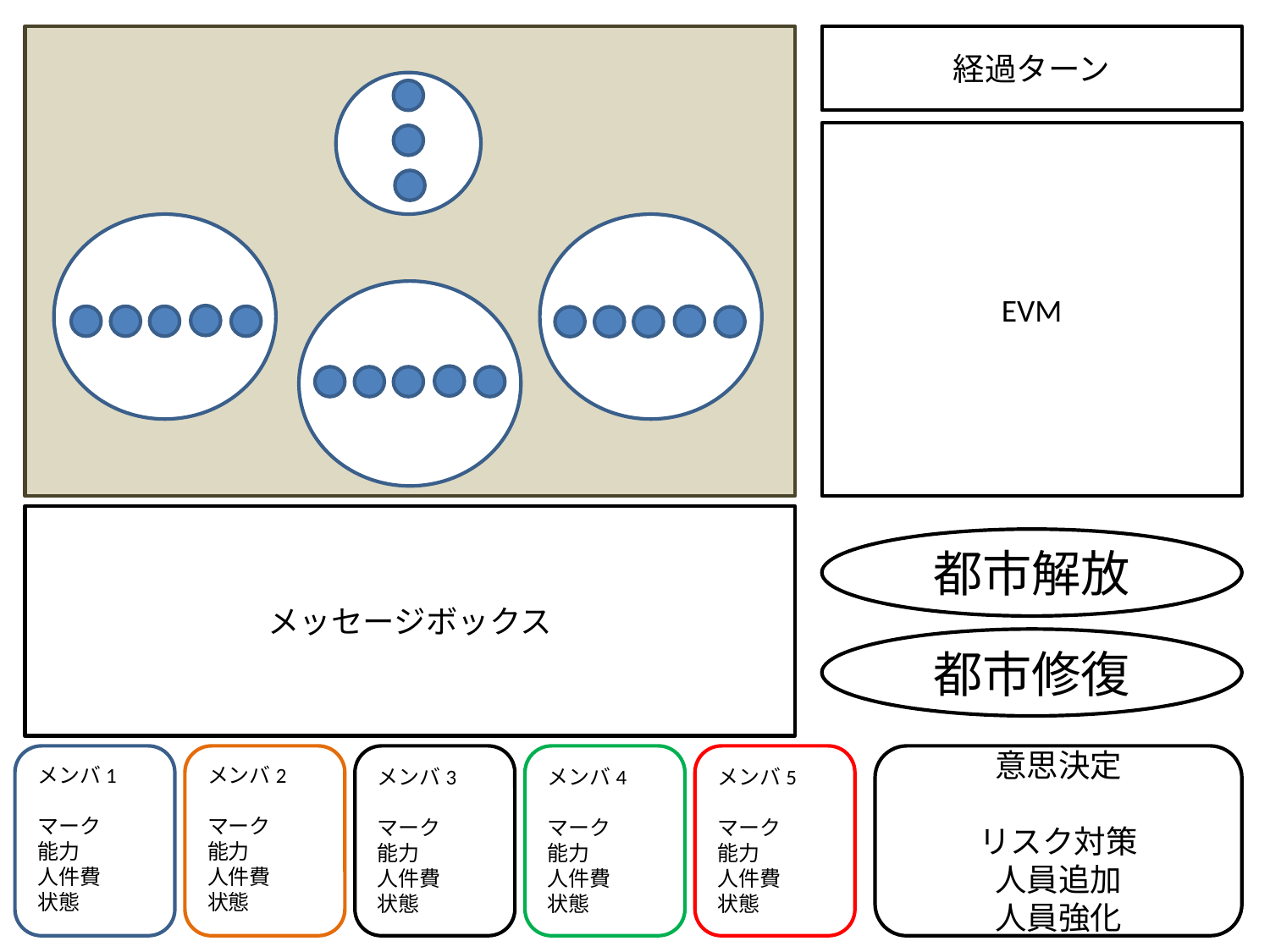

経過ターン

EVM

メッセージボックス
都市解放
都市修復

意思決定

リスク対策
人員追加
人員強化
メンバ1

マーク
能力
人件費
状態
メンバ2

マーク
能力
人件費
状態
メンバ3

マーク
能力
人件費
状態
メンバ4

マーク
能力
人件費
状態
メンバ5

マーク
能力
人件費
状態